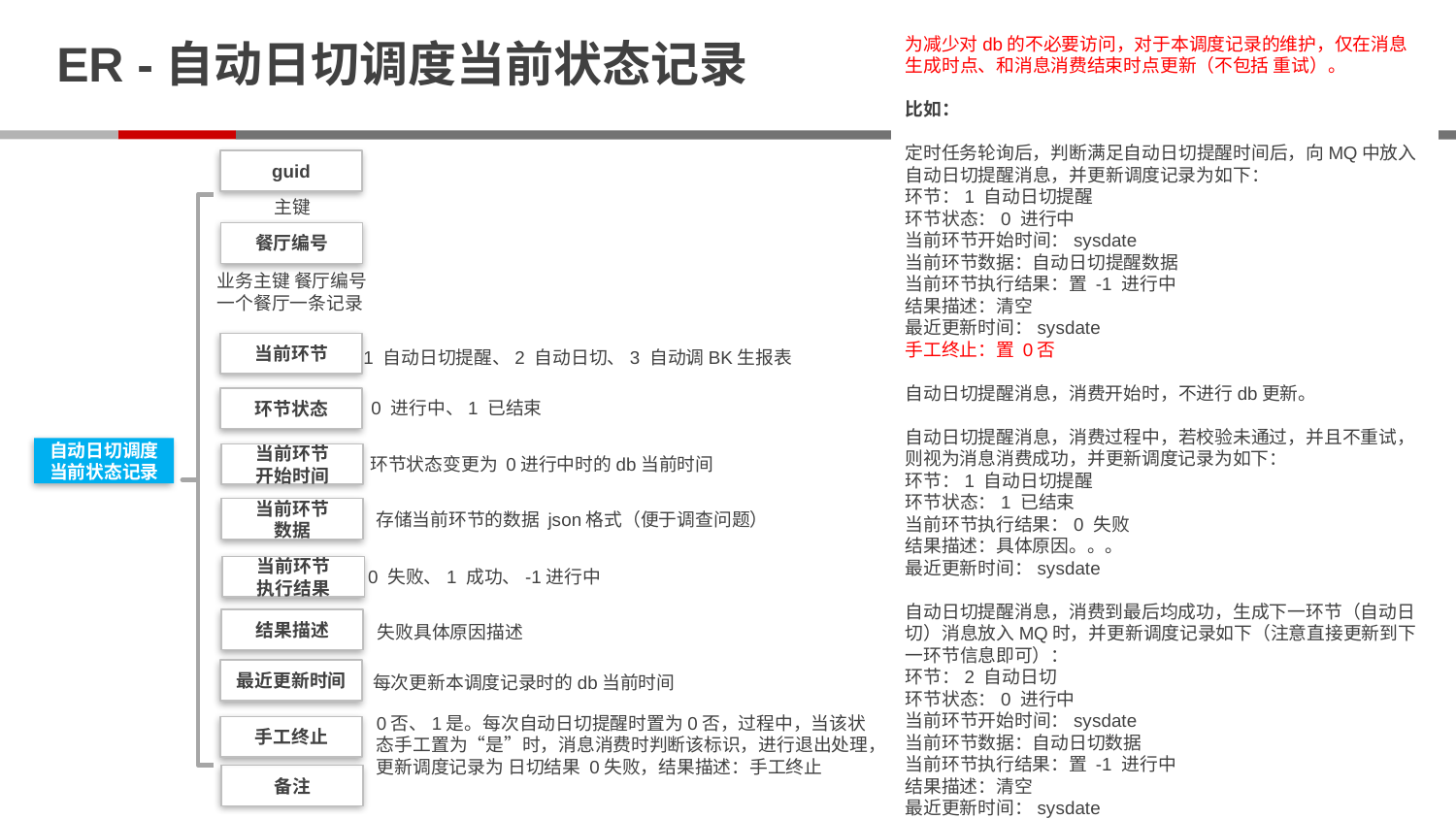

# ER -自动日切调度当前状态记录
为减少对db的不必要访问，对于本调度记录的维护，仅在消息生成时点、和消息消费结束时点更新（不包括 重试）。

比如：

定时任务轮询后，判断满足自动日切提醒时间后，向MQ中放入自动日切提醒消息，并更新调度记录为如下：
环节：1 自动日切提醒
环节状态：0 进行中
当前环节开始时间：sysdate
当前环节数据：自动日切提醒数据
当前环节执行结果：置 -1 进行中
结果描述：清空
最近更新时间：sysdate
手工终止：置 0否

自动日切提醒消息，消费开始时，不进行db更新。

自动日切提醒消息，消费过程中，若校验未通过，并且不重试，则视为消息消费成功，并更新调度记录为如下：
环节：1 自动日切提醒
环节状态：1 已结束
当前环节执行结果：0 失败
结果描述：具体原因。。。
最近更新时间：sysdate

自动日切提醒消息，消费到最后均成功，生成下一环节（自动日切）消息放入MQ时，并更新调度记录如下（注意直接更新到下一环节信息即可）：
环节：2 自动日切
环节状态：0 进行中
当前环节开始时间：sysdate
当前环节数据：自动日切数据
当前环节执行结果：置 -1 进行中
结果描述：清空
最近更新时间：sysdate
guid
主键

餐厅编号
业务主键 餐厅编号
一个餐厅一条记录
当前环节
1 自动日切提醒、2 自动日切、3 自动调BK生报表
环节状态
0 进行中、1 已结束
自动日切调度当前状态记录
当前环节
开始时间
环节状态变更为 0进行中时的db当前时间
当前环节
数据
存储当前环节的数据 json格式（便于调查问题）
当前环节
执行结果
0 失败、1 成功、-1进行中
结果描述
失败具体原因描述
最近更新时间
每次更新本调度记录时的db当前时间
0否、1是。每次自动日切提醒时置为0否，过程中，当该状态手工置为“是”时，消息消费时判断该标识，进行退出处理，更新调度记录为 日切结果 0失败，结果描述：手工终止
手工终止
备注